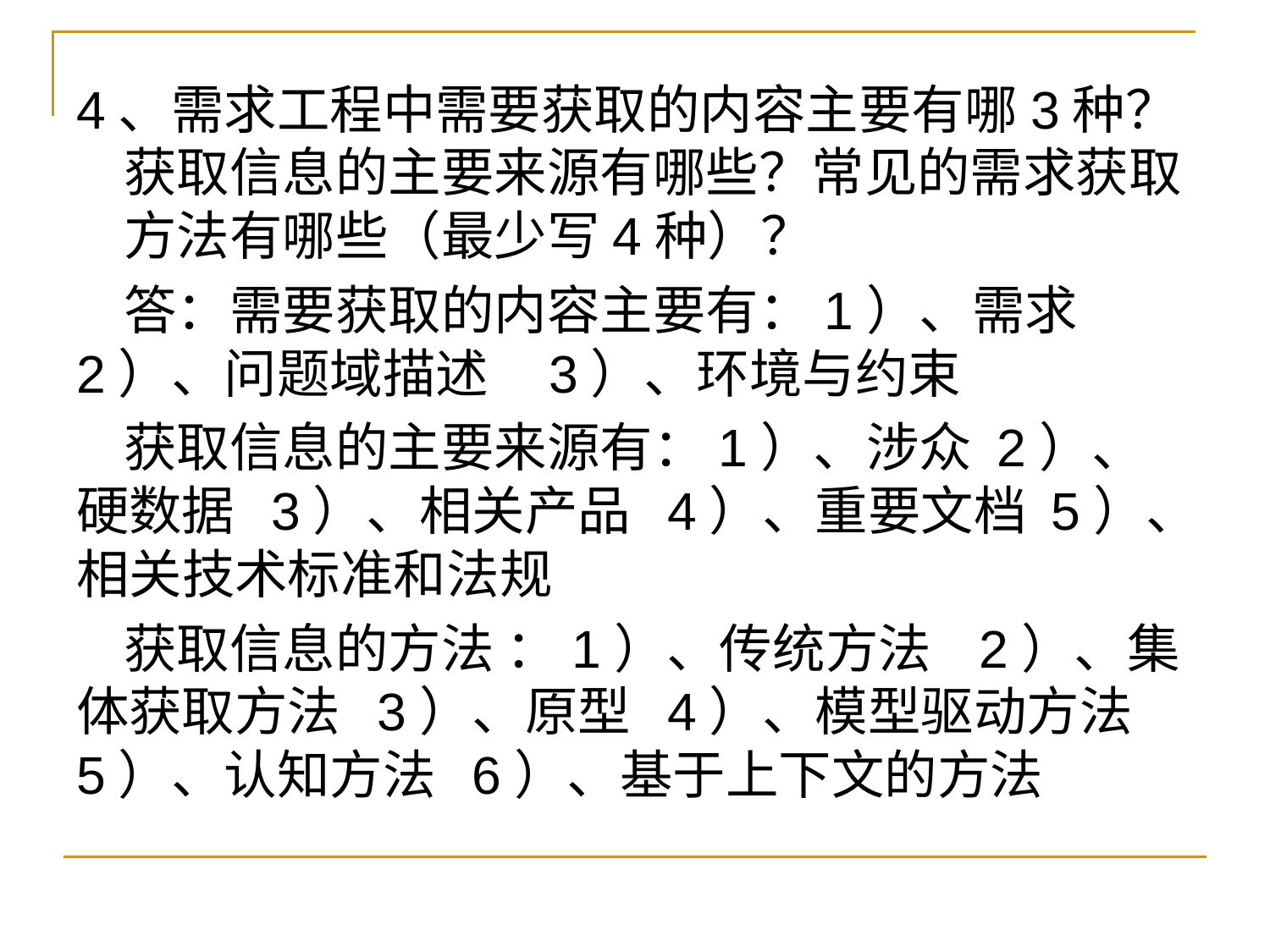

4、需求工程中需要获取的内容主要有哪3种？获取信息的主要来源有哪些？常见的需求获取方法有哪些（最少写4种）？
答：需要获取的内容主要有：1）、需求   2）、问题域描述    3）、环境与约束
获取信息的主要来源有：1）、涉众 2）、硬数据  3）、相关产品  4）、重要文档 5）、相关技术标准和法规
获取信息的方法 ：1）、传统方法   2）、集体获取方法  3）、原型  4）、模型驱动方法 5）、认知方法  6）、基于上下文的方法